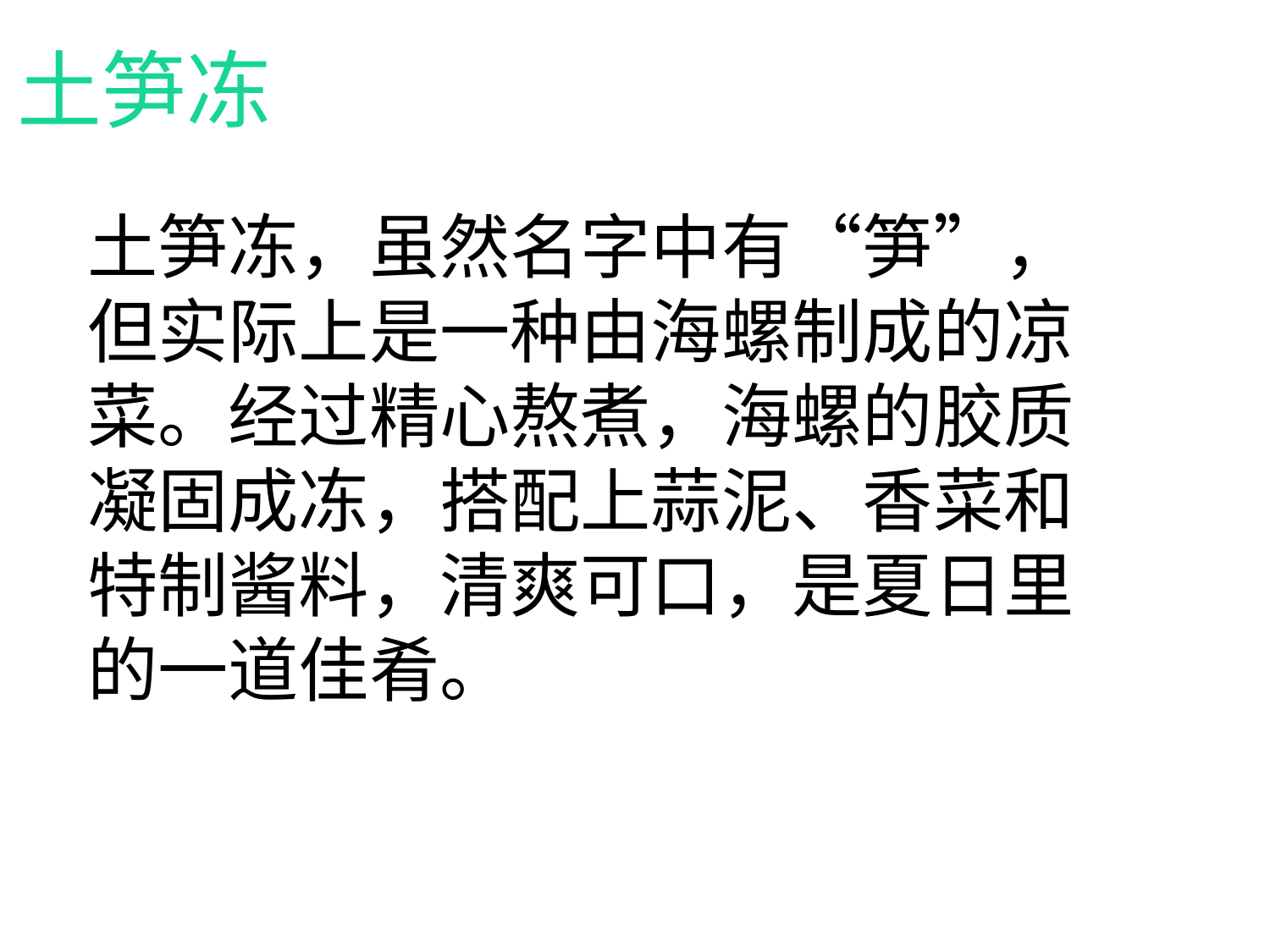

土笋冻
土笋冻，虽然名字中有“笋”，但实际上是一种由海螺制成的凉菜。经过精心熬煮，海螺的胶质凝固成冻，搭配上蒜泥、香菜和特制酱料，清爽可口，是夏日里的一道佳肴。